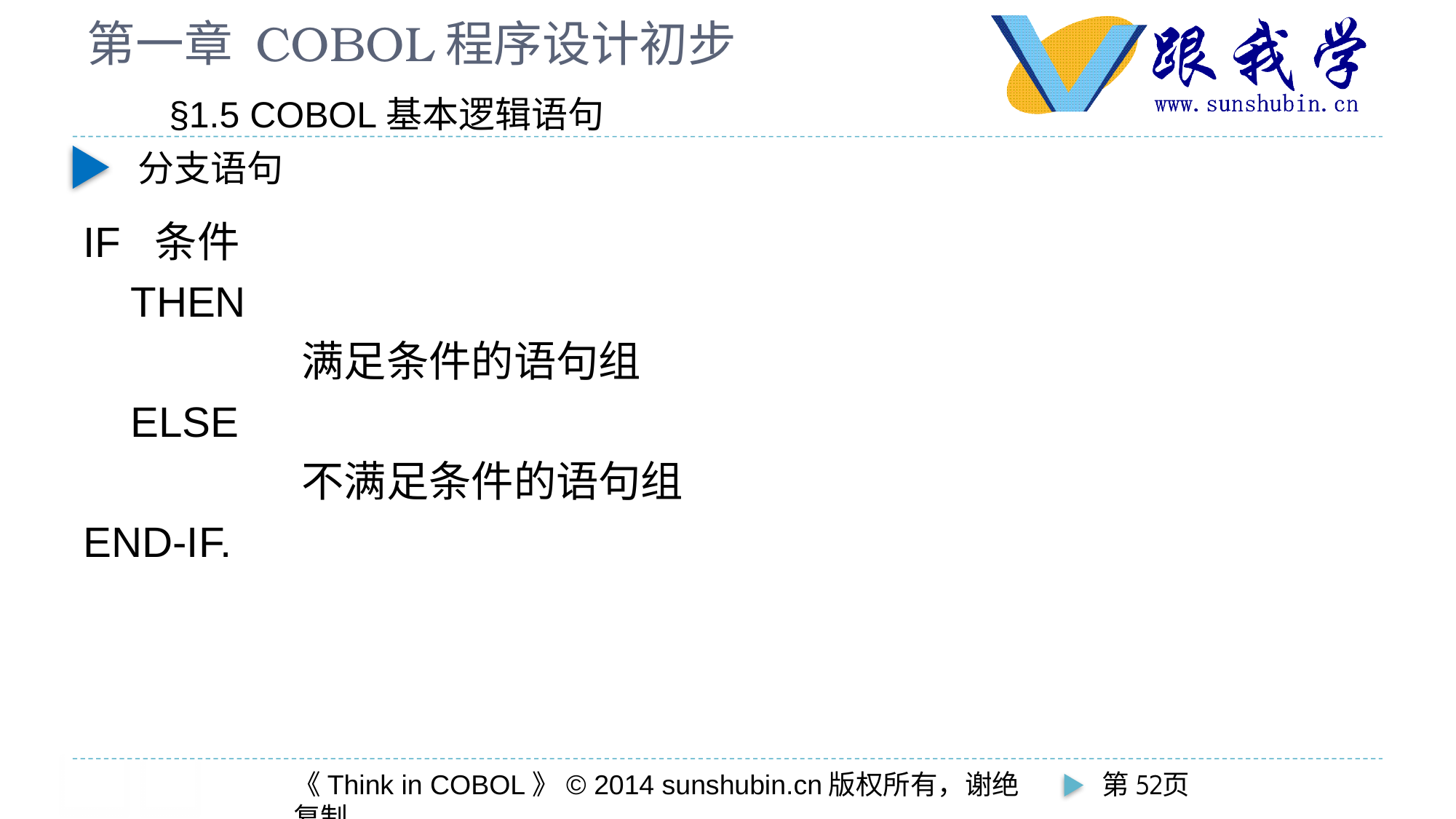

# 第一章 COBOL程序设计初步
§1.5 COBOL基本逻辑语句

分支语句
IF  条件
    THEN
		满足条件的语句组
    ELSE
		不满足条件的语句组
END-IF.